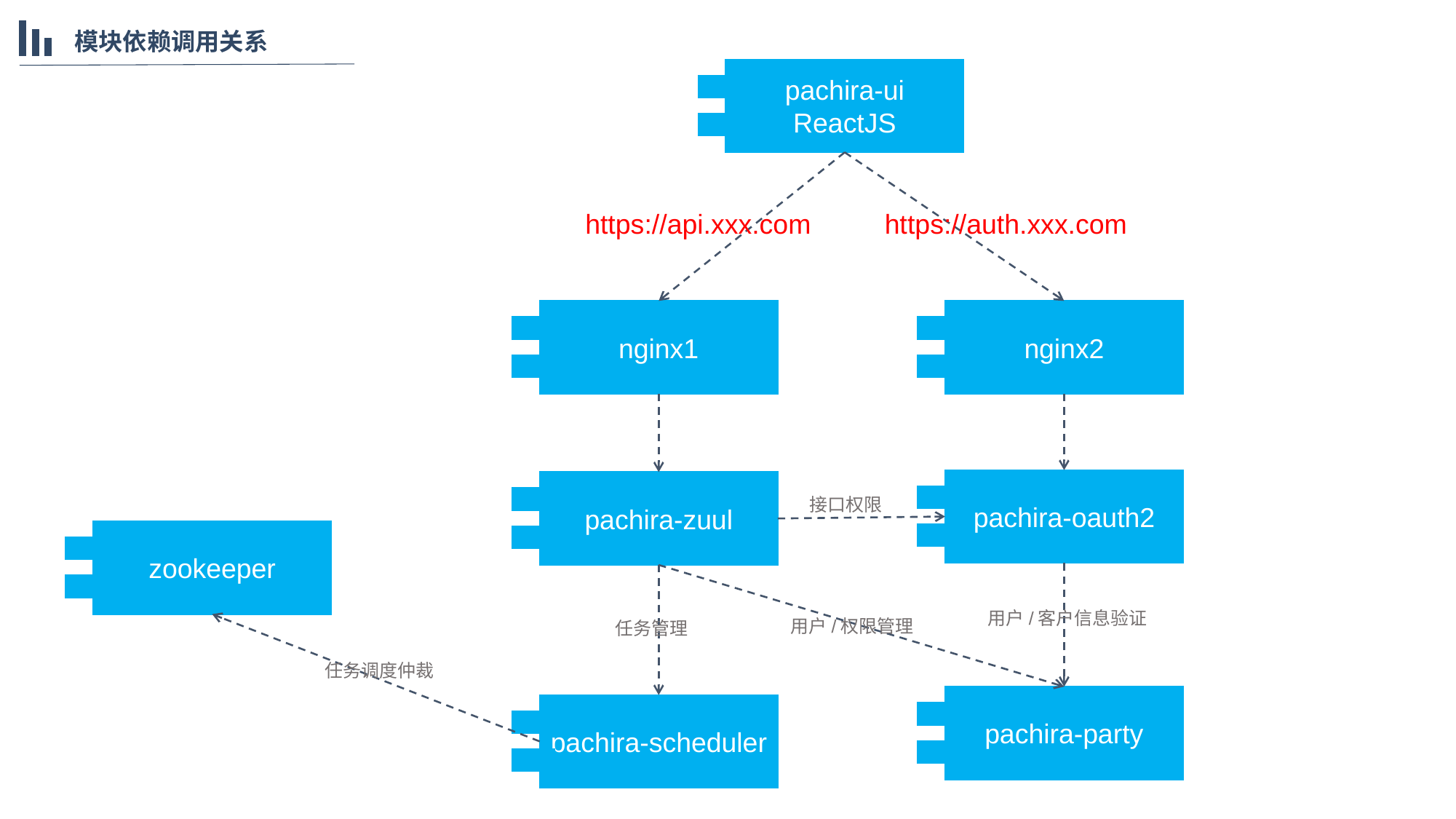

模块依赖调用关系

pachira-ui
ReactJS

https://api.xxx.com
https://auth.xxx.com
nginx1

nginx2

pachira-oauth2

pachira-zuul

接口权限
zookeeper

用户/客户信息验证
用户/权限管理
任务管理
任务调度仲裁
pachira-party

pachira-scheduler